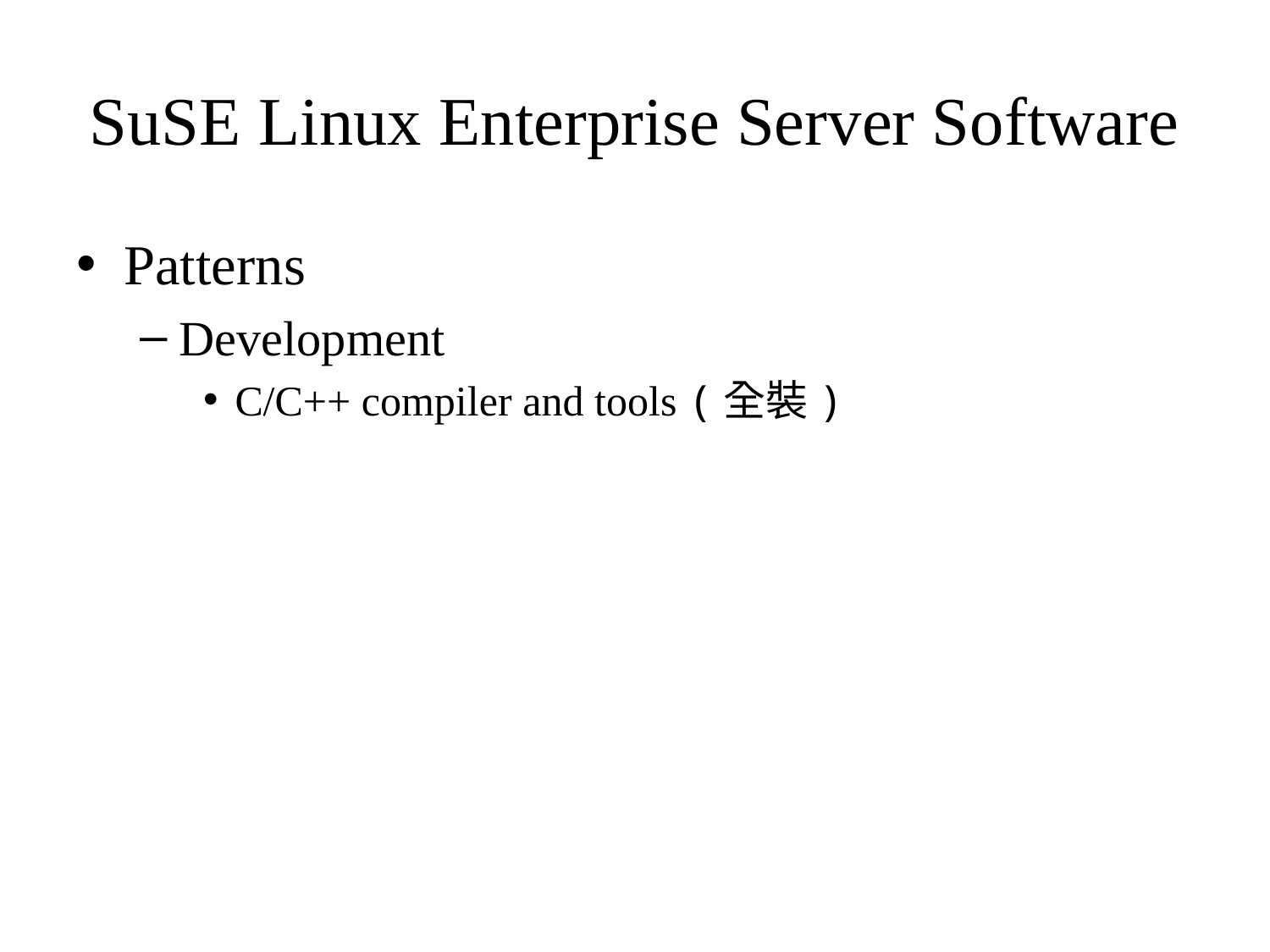

# SuSE Linux Enterprise Server Software
Patterns
Development
C/C++ compiler and tools (全裝)